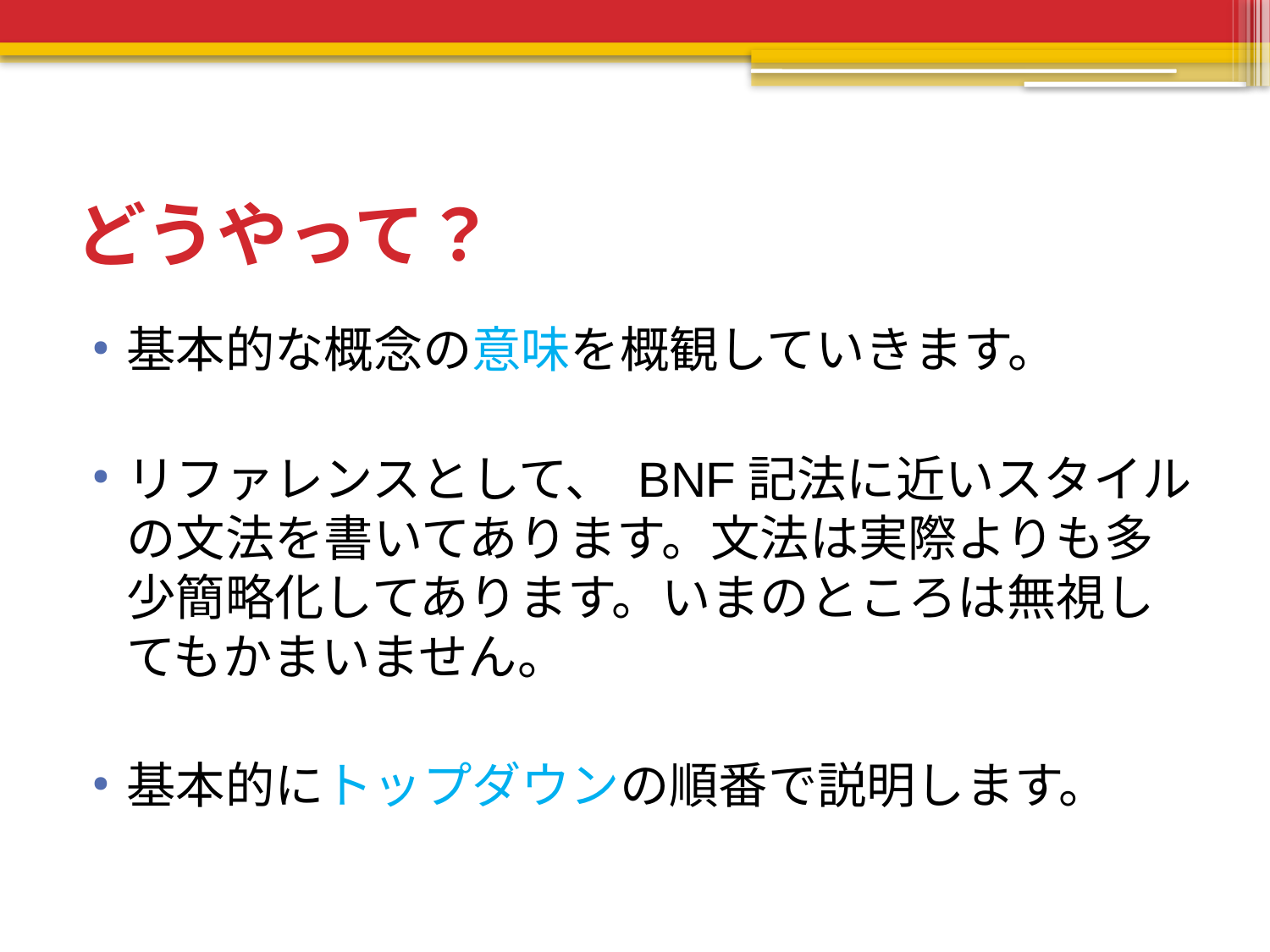

# どうやって？
基本的な概念の意味を概観していきます。

リファレンスとして、 BNF記法に近いスタイルの文法を書いてあります。文法は実際よりも多少簡略化してあります。いまのところは無視してもかまいません。

基本的にトップダウンの順番で説明します。